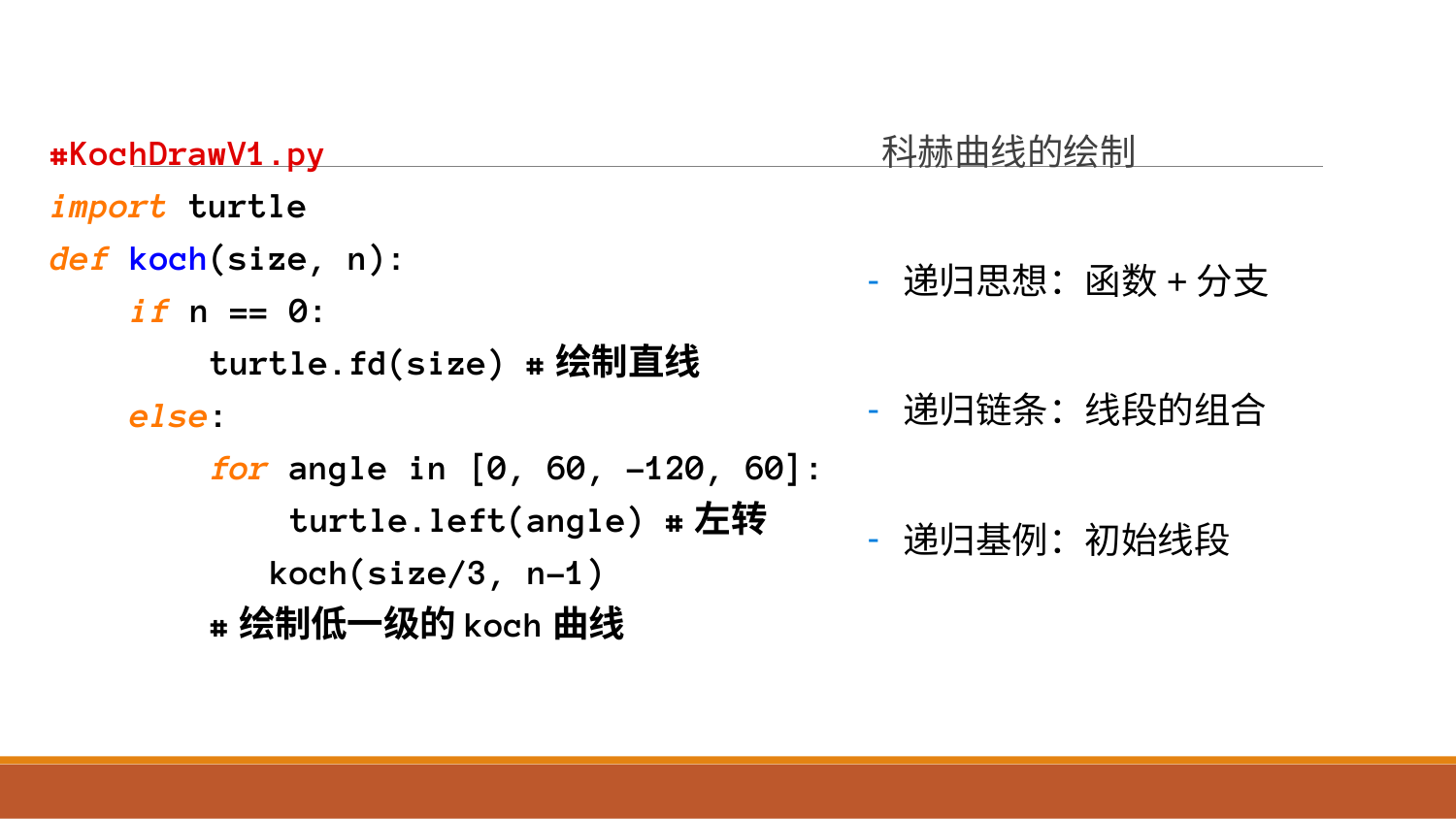

#KochDrawV1.py
import turtle
def koch(size, n):
if n == 0:
turtle.fd(size) #绘制直线
else:
for angle in [0, 60, -120, 60]:  turtle.left(angle) #左转  koch(size/3, n-1)
#绘制低一级的koch曲线
科赫曲线的绘制

递归思想：函数+分支

递归链条：线段的组合

递归基例：初始线段